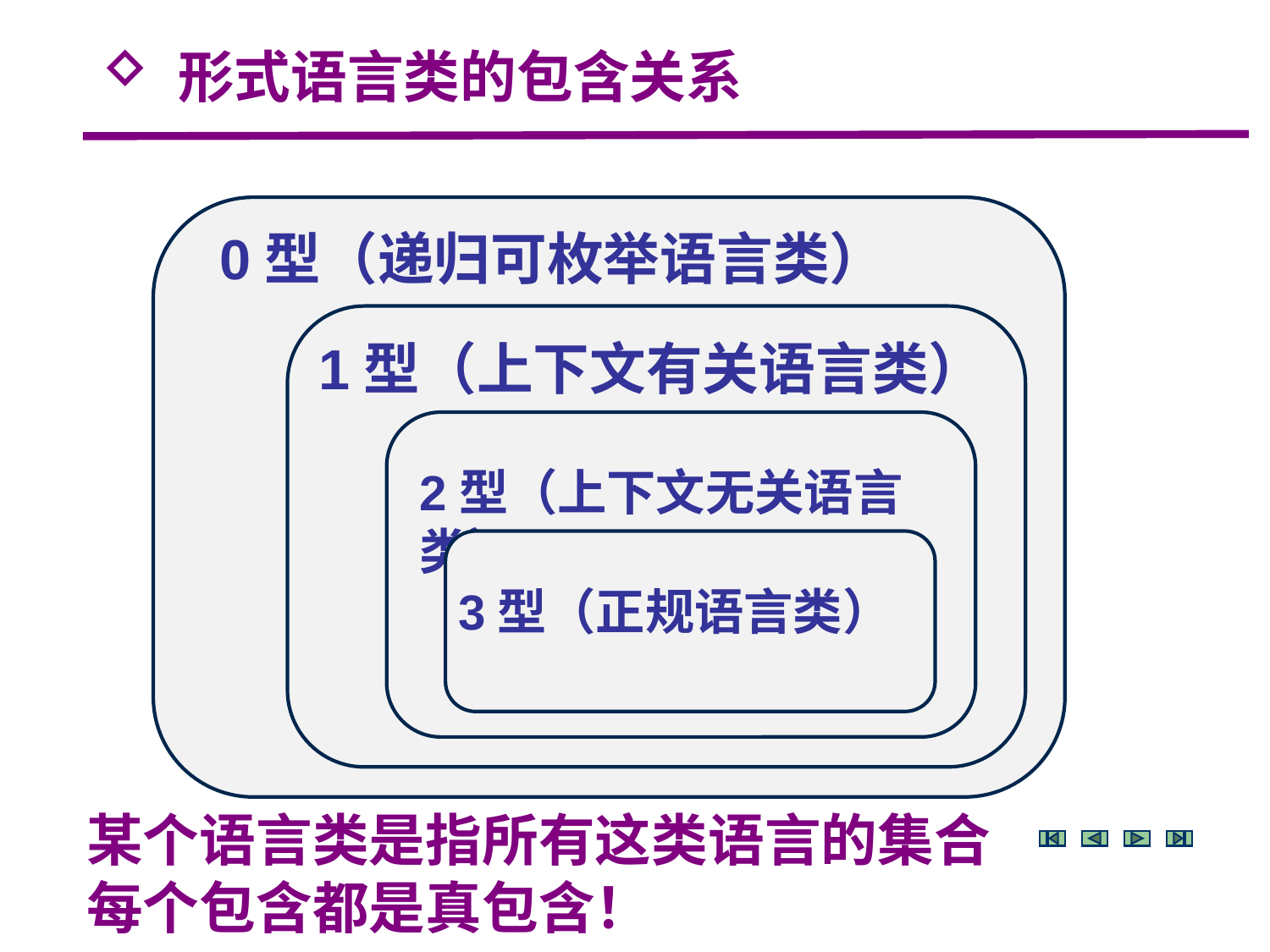

形式语言类的包含关系

0型（递归可枚举语言类）

1型（上下文有关语言类）

2型（上下文无关语言类）

3型（正规语言类）
某个语言类是指所有这类语言的集合
每个包含都是真包含！